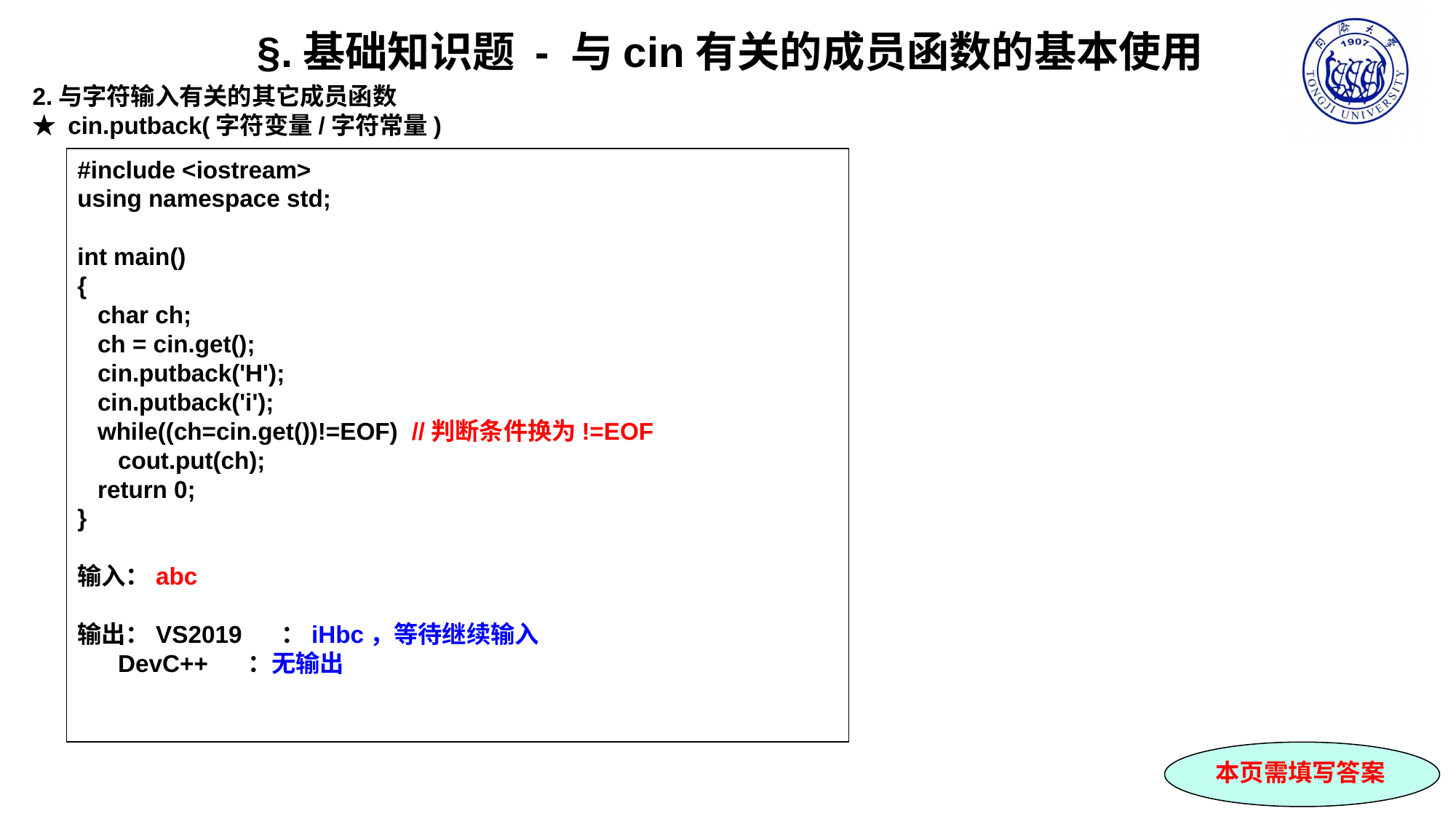

§.基础知识题 - 与cin有关的成员函数的基本使用
2.与字符输入有关的其它成员函数
★ cin.putback(字符变量/字符常量)
#include <iostream>
using namespace std;

int main()
{
   char ch;
   ch = cin.get();
   cin.putback('H');
   cin.putback('i');
   while((ch=cin.get())!=EOF)  //判断条件换为!=EOF
      cout.put(ch);
   return 0;
}

输入：abc

输出：VS2019     ：iHbc，等待继续输入
      DevC++     ：无输出
本页需填写答案